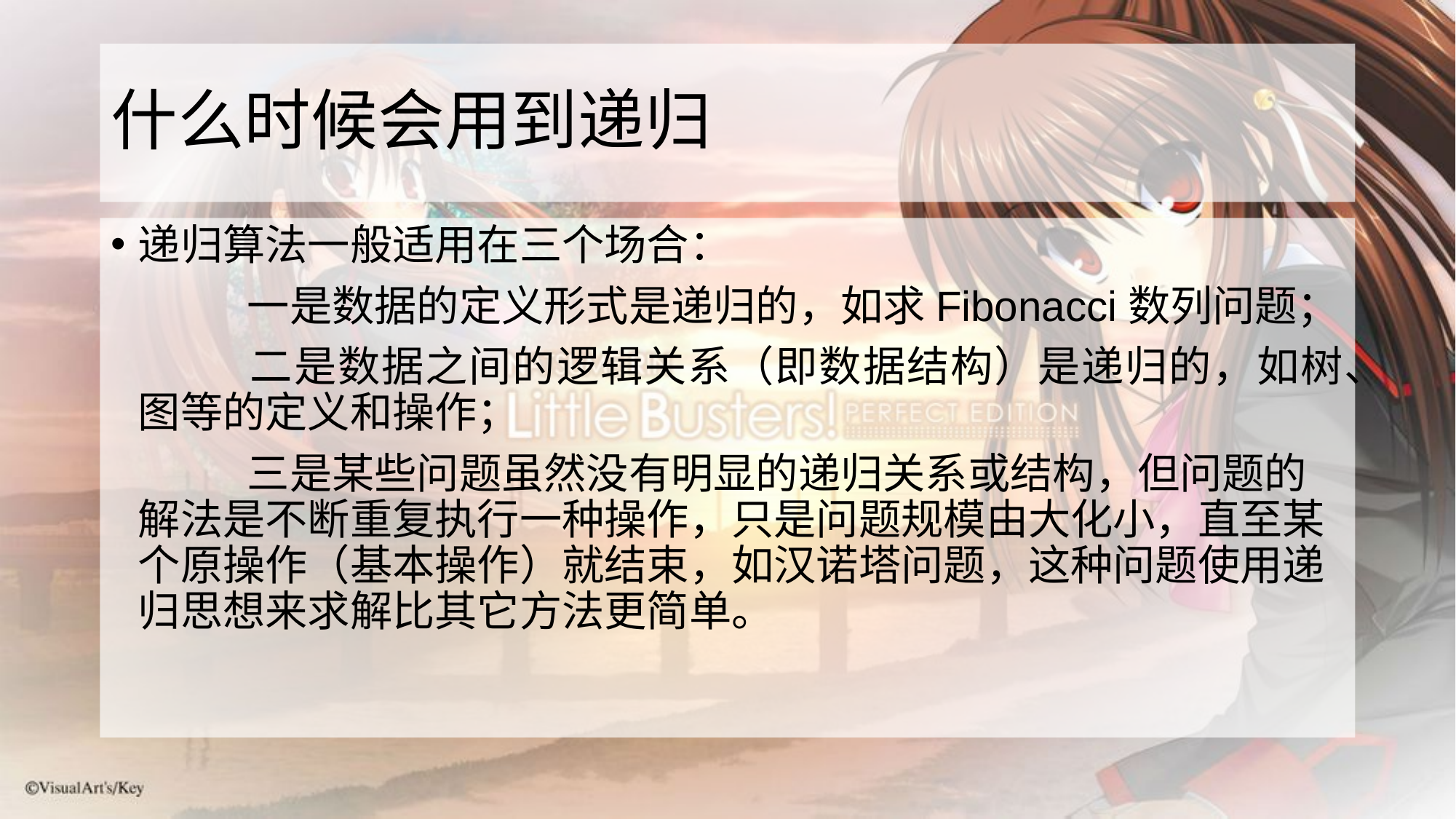

# 什么时候会用到递归
递归算法一般适用在三个场合：
		一是数据的定义形式是递归的，如求Fibonacci数列问题；
		二是数据之间的逻辑关系（即数据结构）是递归的，如树、图等的定义和操作；
		三是某些问题虽然没有明显的递归关系或结构，但问题的解法是不断重复执行一种操作，只是问题规模由大化小，直至某个原操作（基本操作）就结束，如汉诺塔问题，这种问题使用递归思想来求解比其它方法更简单。